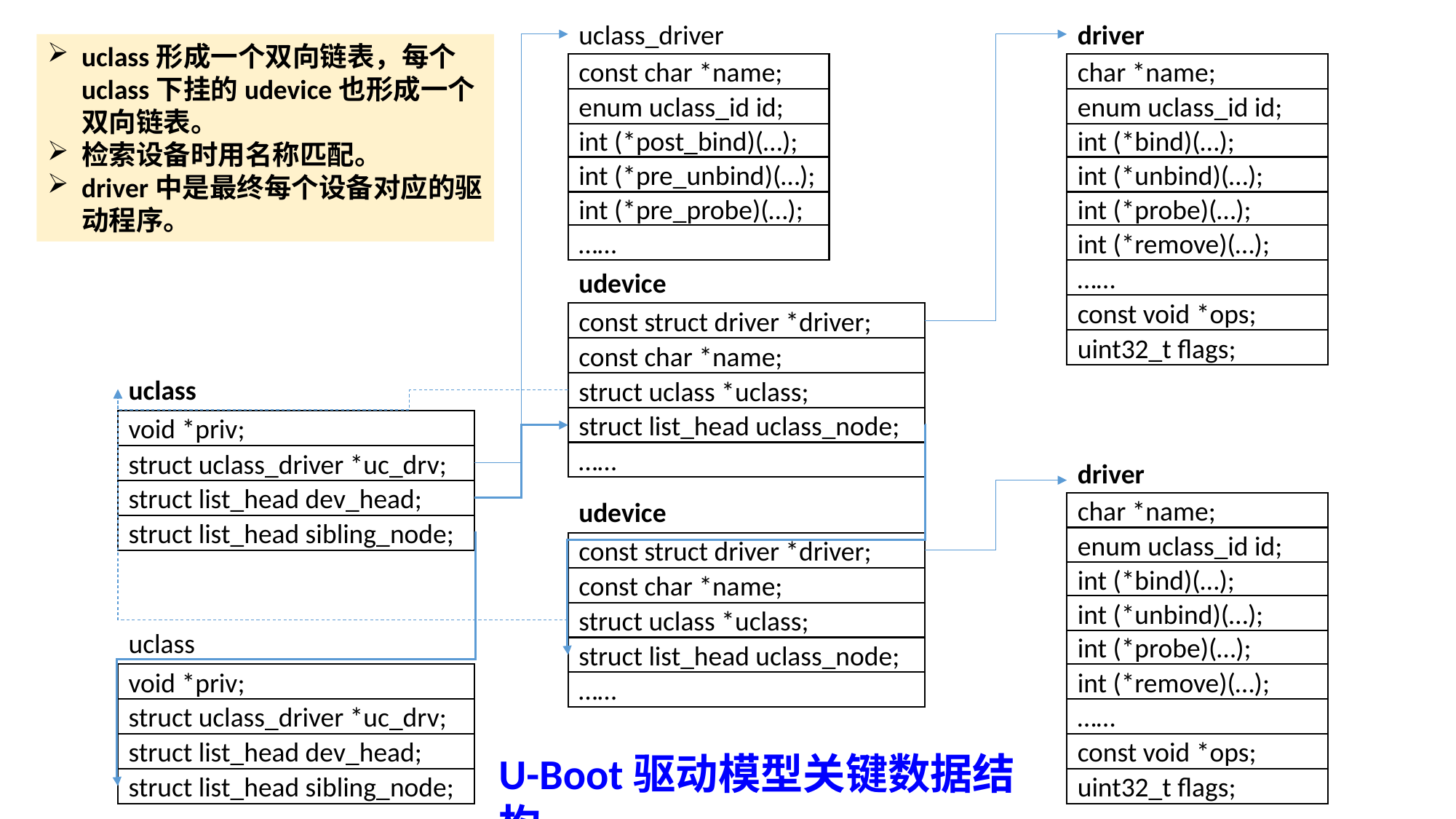

uclass_driver
const char *name;
enum uclass_id id;
int (*post_bind)(…);
int (*pre_unbind)(…);
int (*pre_probe)(…);
……
driver
char *name;
enum uclass_id id;
int (*bind)(…);
int (*unbind)(…);
int (*probe)(…);
int (*remove)(…);
……
const void *ops;
uint32_t flags;
uclass形成一个双向链表，每个uclass下挂的udevice也形成一个双向链表。
检索设备时用名称匹配。
driver中是最终每个设备对应的驱动程序。
udevice
const struct driver *driver;
const char *name;
struct uclass *uclass;
struct list_head uclass_node;
……
uclass
void *priv;
struct uclass_driver *uc_drv;
struct list_head dev_head;
struct list_head sibling_node;
driver
char *name;
enum uclass_id id;
int (*bind)(…);
int (*unbind)(…);
int (*probe)(…);
int (*remove)(…);
……
const void *ops;
uint32_t flags;
udevice
const struct driver *driver;
const char *name;
struct uclass *uclass;
struct list_head uclass_node;
……
uclass
void *priv;
struct uclass_driver *uc_drv;
struct list_head dev_head;
struct list_head sibling_node;
U-Boot驱动模型关键数据结构